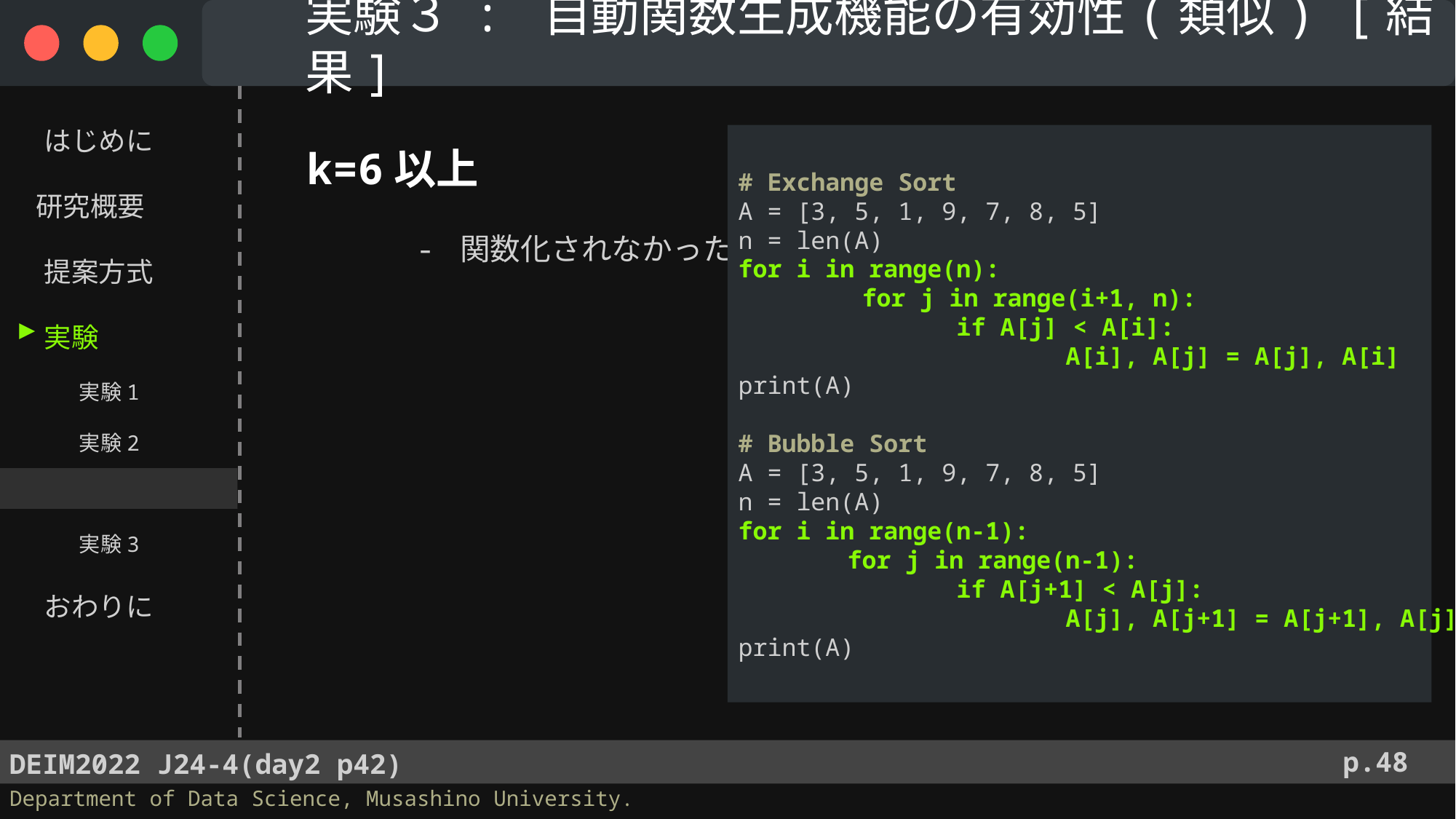

実験３ : 自動関数生成機能の有効性(類似) [結果]
　 はじめに
   研究概要
　 提案方式
　 実験
　　　 実験1
　　　 実験2
　　　 実験3
　 おわりに

k=6以上
	- 関数化されなかった
# Exchange Sort A = [3, 5, 1, 9, 7, 8, 5]
n = len(A)
for i in range(n):
	 for j in range(i+1, n):
		if A[j] < A[i]:
			A[i], A[j] = A[j], A[i]
print(A)

# Bubble Sort
A = [3, 5, 1, 9, 7, 8, 5]
n = len(A)
for i in range(n-1):
	for j in range(n-1):
		if A[j+1] < A[j]:
			A[j], A[j+1] = A[j+1], A[j]
print(A)
▶︎

p.48